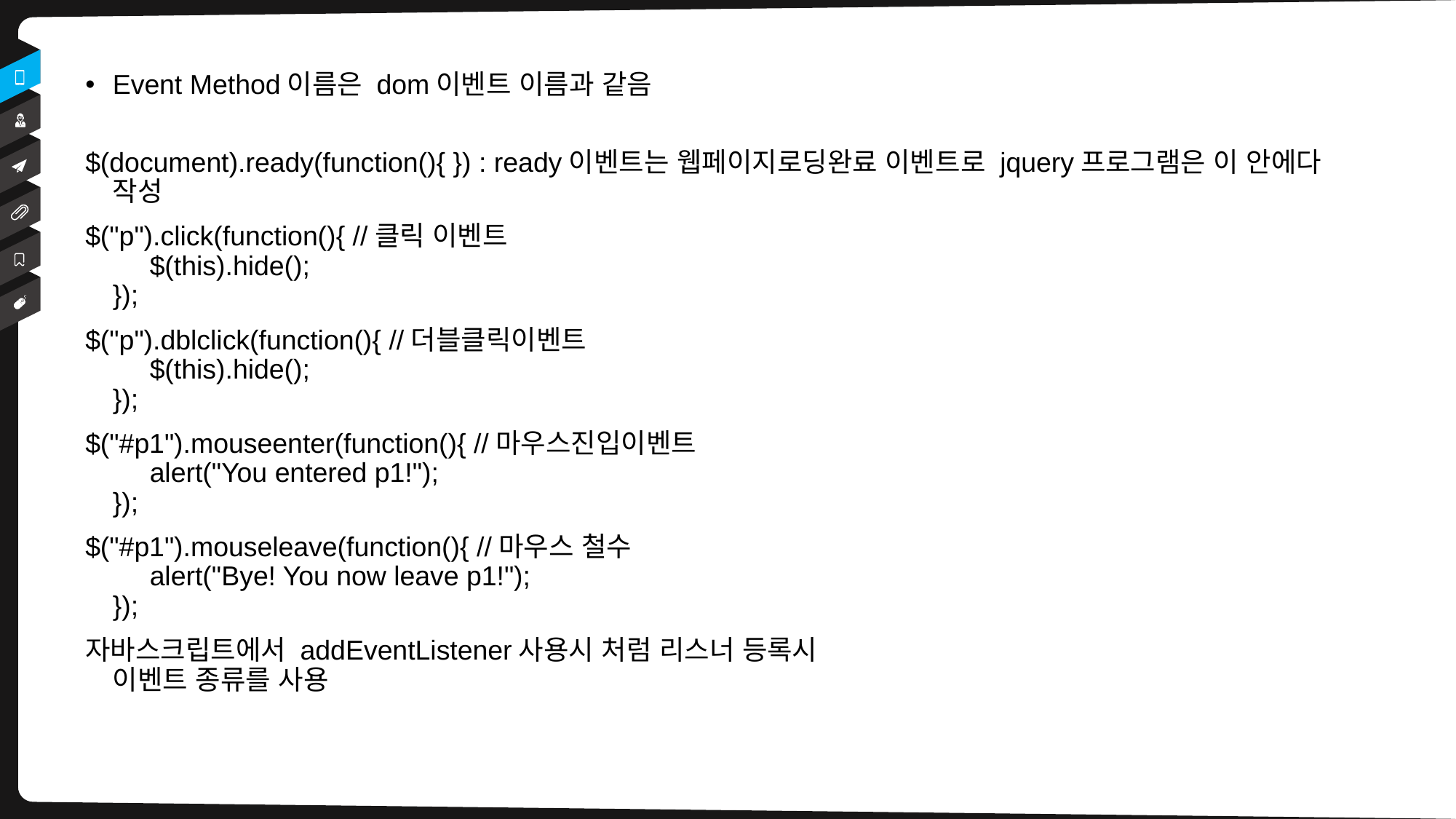

Event Method이름은 dom이벤트 이름과 같음
$(document).ready(function(){ }) : ready이벤트는 웹페이지로딩완료 이벤트로 jquery프로그램은 이 안에다 작성
$("p").click(function(){ //클릭 이벤트
    $(this).hide();
});
$("p").dblclick(function(){ //더블클릭이벤트
    $(this).hide();
});
$("#p1").mouseenter(function(){ //마우스진입이벤트
    alert("You entered p1!");
});
$("#p1").mouseleave(function(){ //마우스 철수
    alert("Bye! You now leave p1!");
});
자바스크립트에서 addEventListener사용시 처럼 리스너 등록시
이벤트 종류를 사용